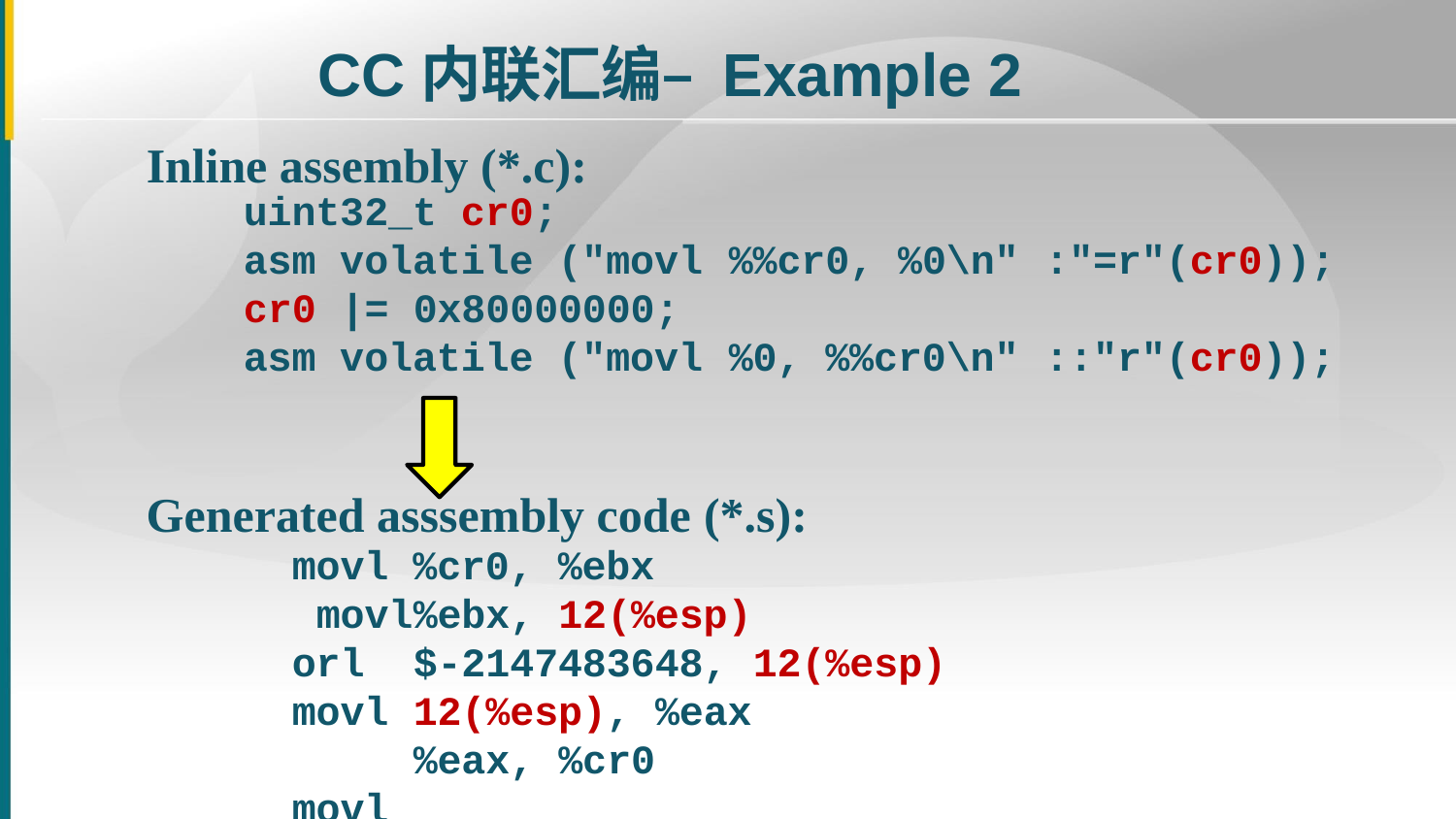

# CC内联汇编– Example 2
Inline assembly (*.c):
| uint32\_t cr0; |  |  |
| --- | --- | --- |
| asm volatile ("movl | %%cr0, %0\n" | :"=r"(cr0)); |
| cr0 |= 0x80000000; |  |  |
| asm volatile ("movl | %0, %%cr0\n" | ::"r"(cr0)); |

Generated asssembly code (*.s):
movl %cr0, %ebx  movl
orl  movl  movl
%ebx, 12(%esp)
$-2147483648,
12(%esp), %eax
%eax, %cr0
12(%esp)